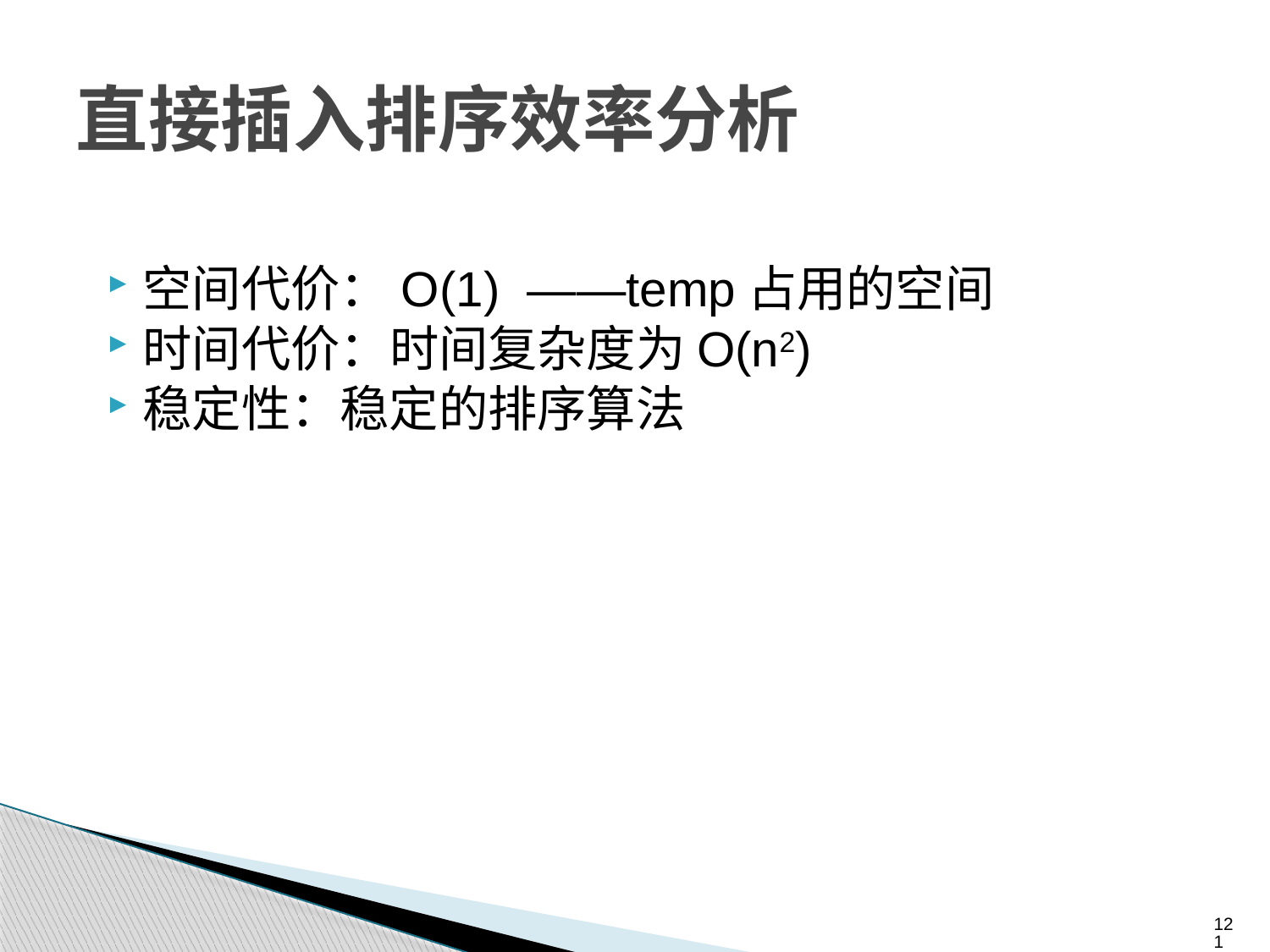

# 直接插入排序效率分析
空间代价：O(1)  ——temp占用的空间
时间代价：时间复杂度为O(n2)
稳定性：稳定的排序算法

121